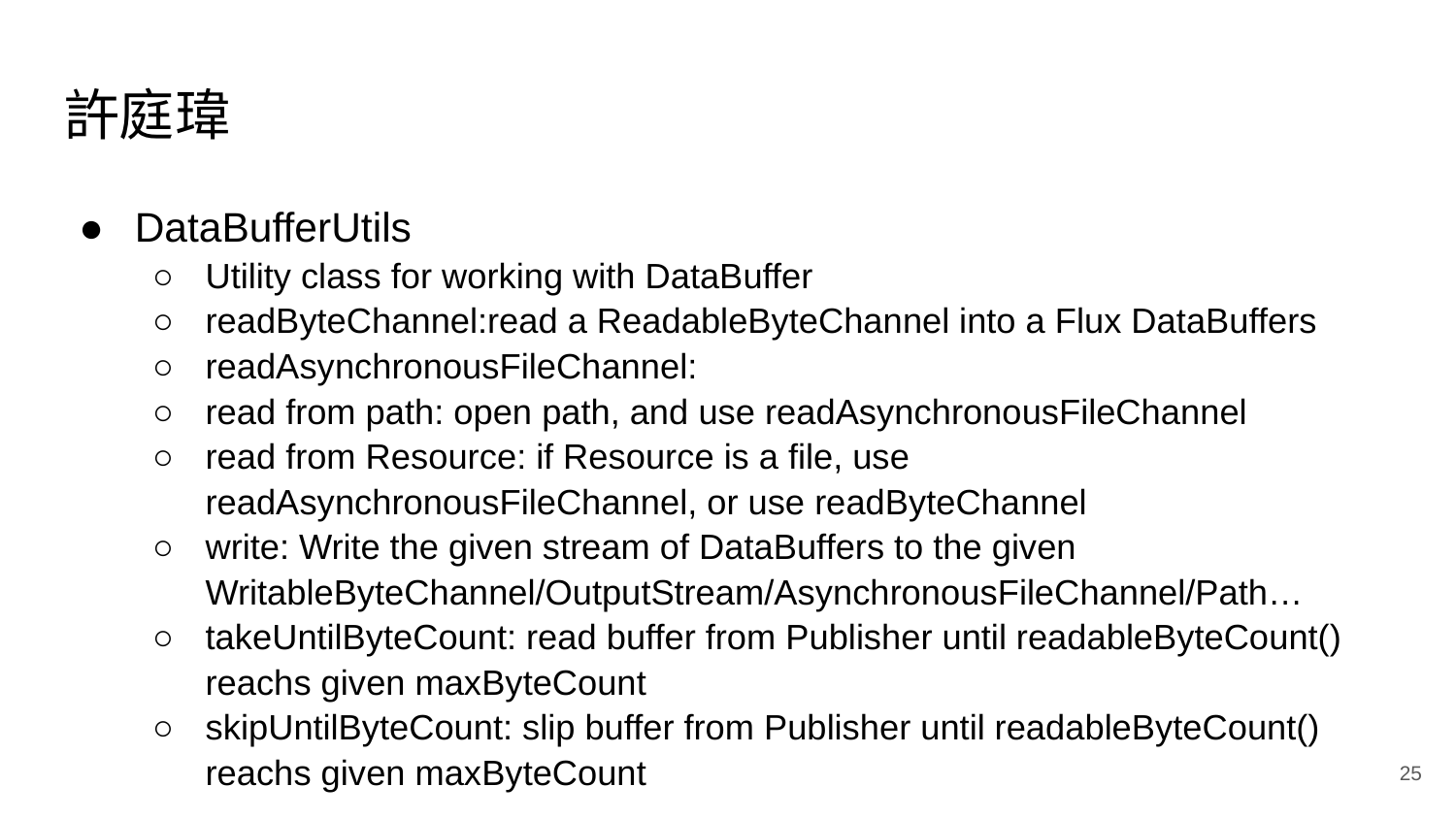

# 許庭瑋
DataBufferUtils
Utility class for working with DataBuffer
readByteChannel:read a ReadableByteChannel into a Flux DataBuffers
readAsynchronousFileChannel:
read from path: open path, and use readAsynchronousFileChannel
read from Resource: if Resource is a file, use readAsynchronousFileChannel, or use readByteChannel
write: Write the given stream of DataBuffers to the given WritableByteChannel/OutputStream/AsynchronousFileChannel/Path…
takeUntilByteCount: read buffer from Publisher until readableByteCount() reachs given maxByteCount
skipUntilByteCount: slip buffer from Publisher until readableByteCount() reachs given maxByteCount
25